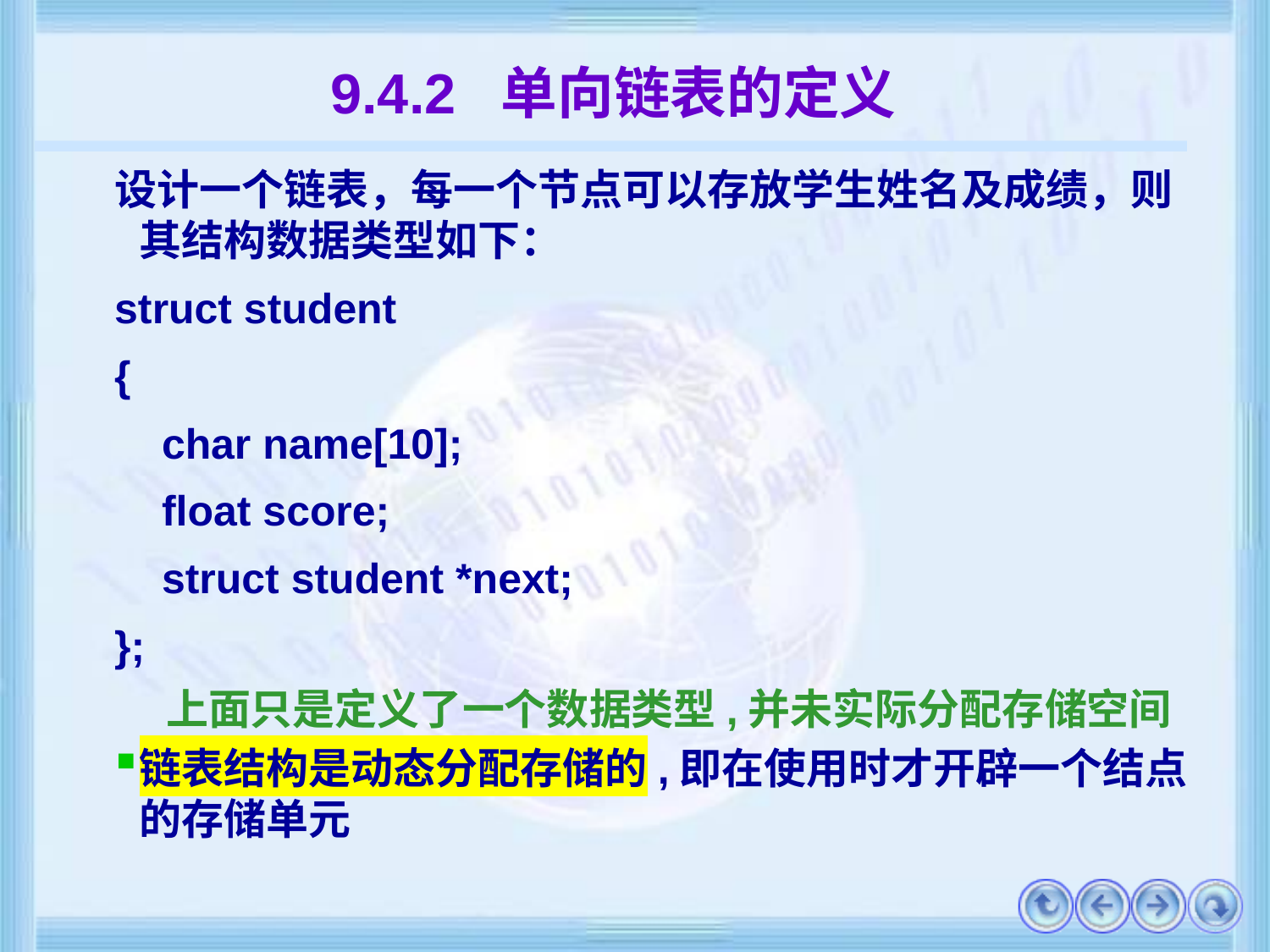

# 9.4.2  单向链表的定义
设计一个链表，每一个节点可以存放学生姓名及成绩，则其结构数据类型如下：
struct student
{
    char name[10];
    float score;
    struct student *next;
};
上面只是定义了一个数据类型,并未实际分配存储空间
链表结构是动态分配存储的,即在使用时才开辟一个结点的存储单元